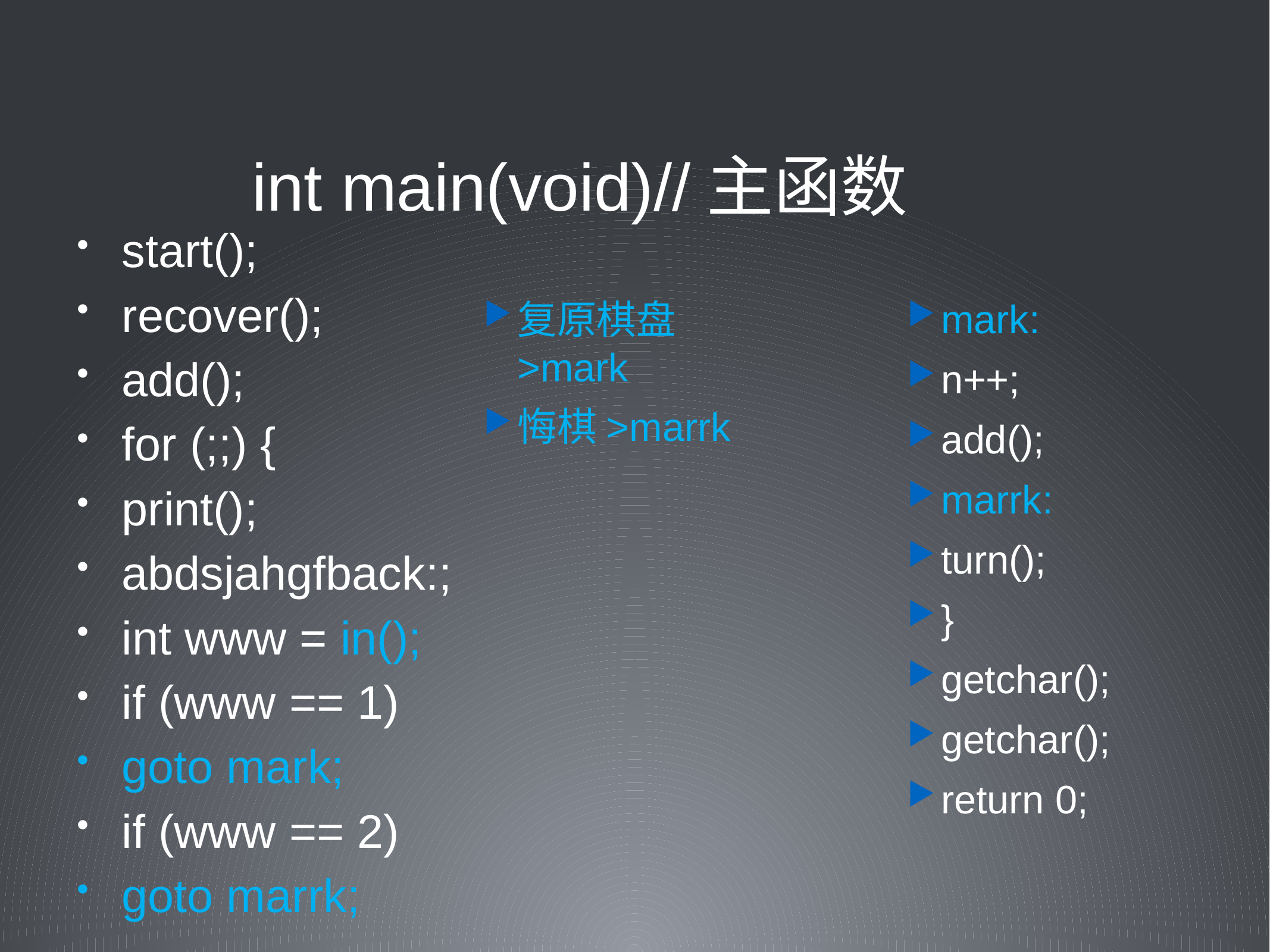

# int main(void)//主函数
start();
recover();
add();
for (;;) {
print();
abdsjahgfback:;
int www = in();
if (www == 1)
goto mark;
if (www == 2)
goto marrk;
复原棋盘>mark
悔棋>marrk
mark:
n++;
add();
marrk:
turn();
}
getchar();
getchar();
return 0;